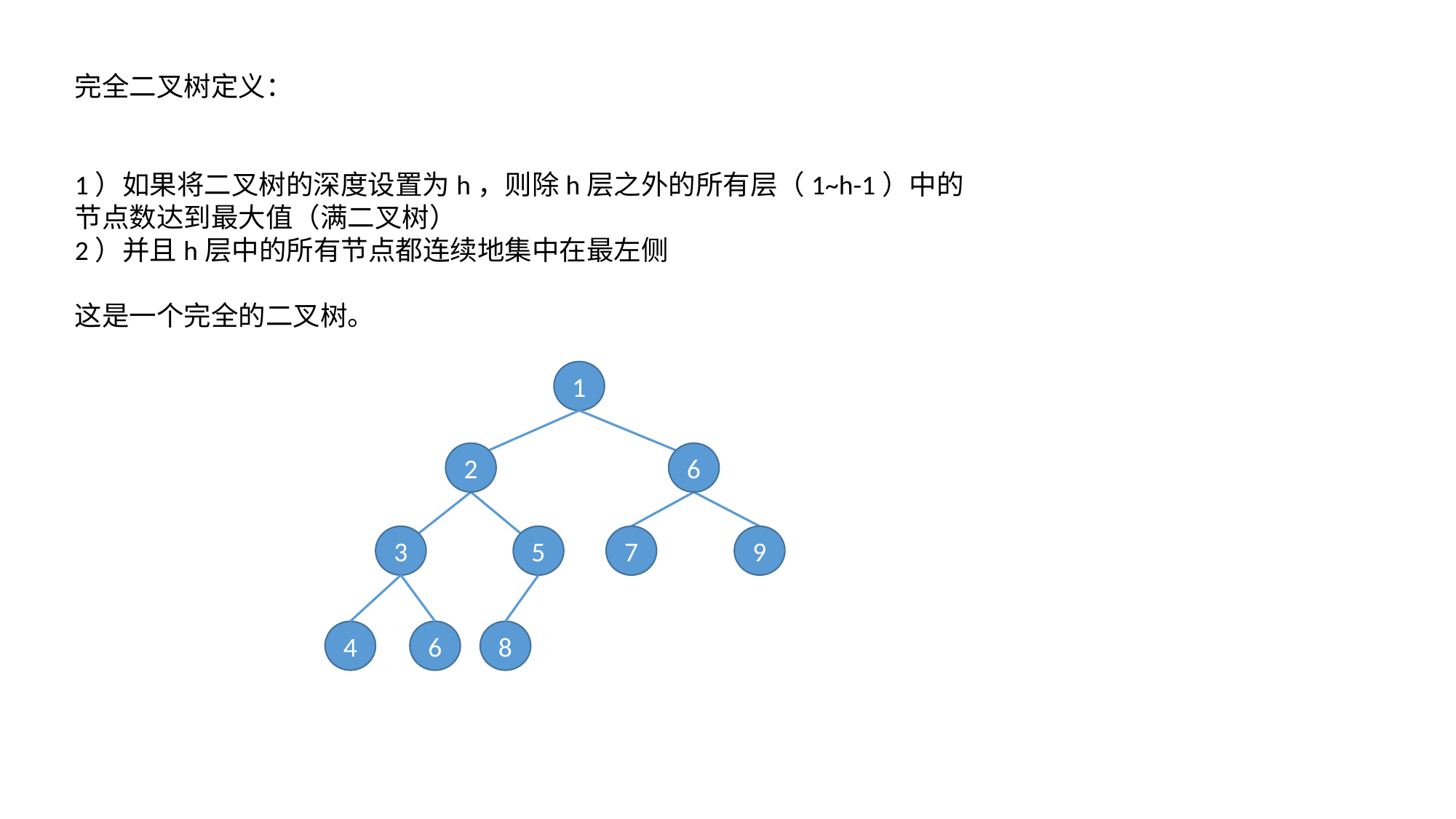

完全二叉树定义：

1）如果将二叉树的深度设置为h，则除h层之外的所有层（1~h-1）中的节点数达到最大值（满二叉树）
2）并且h层中的所有节点都连续地集中在最左侧

这是一个完全的二叉树。
1
2
6
3
5
7
9
4
6
8